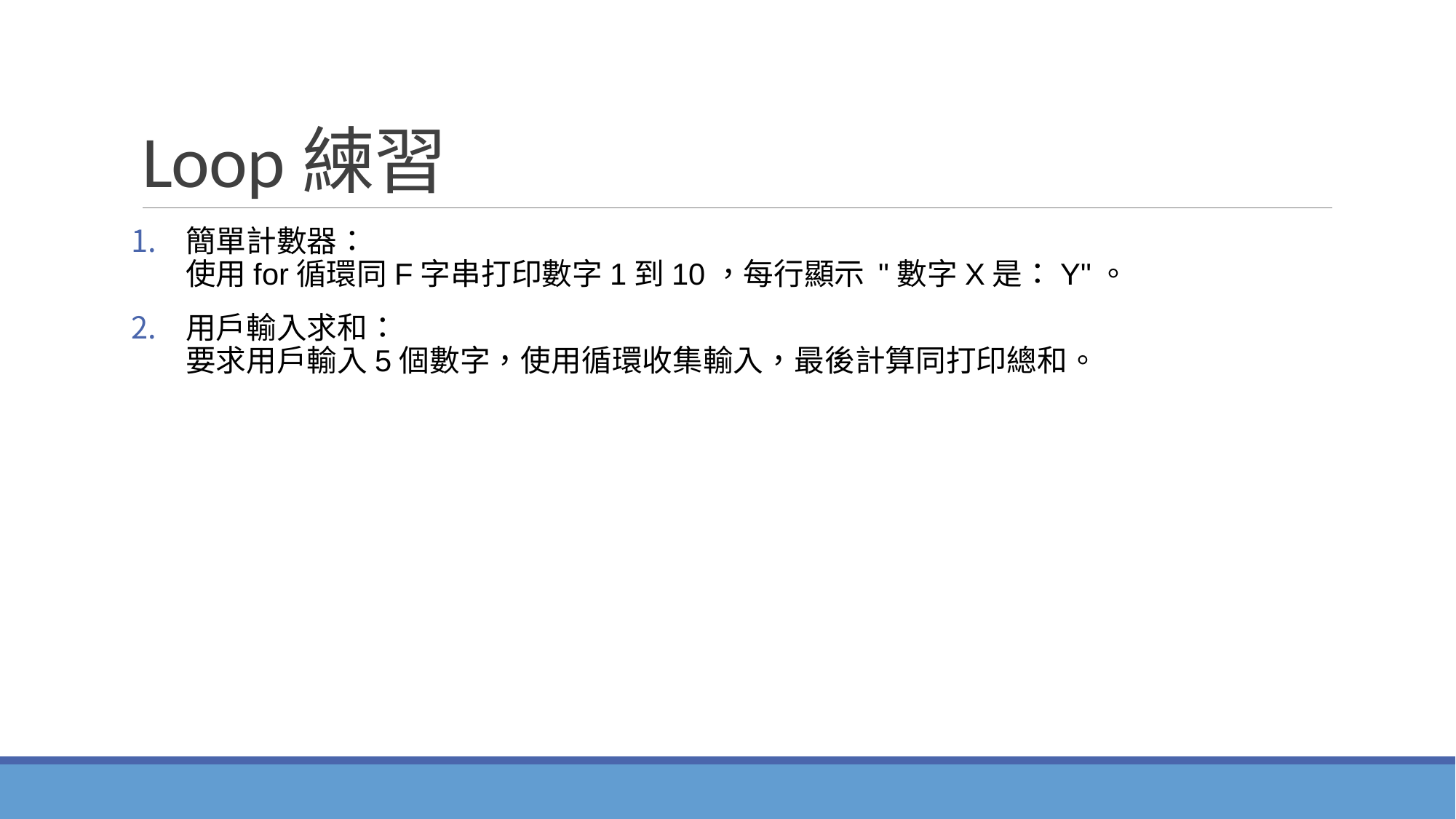

# Loop練習
簡單計數器：
使用for循環同F字串打印數字1到10，每行顯示 "數字X是：Y"。
用戶輸入求和：
要求用戶輸入5個數字，使用循環收集輸入，最後計算同打印總和。